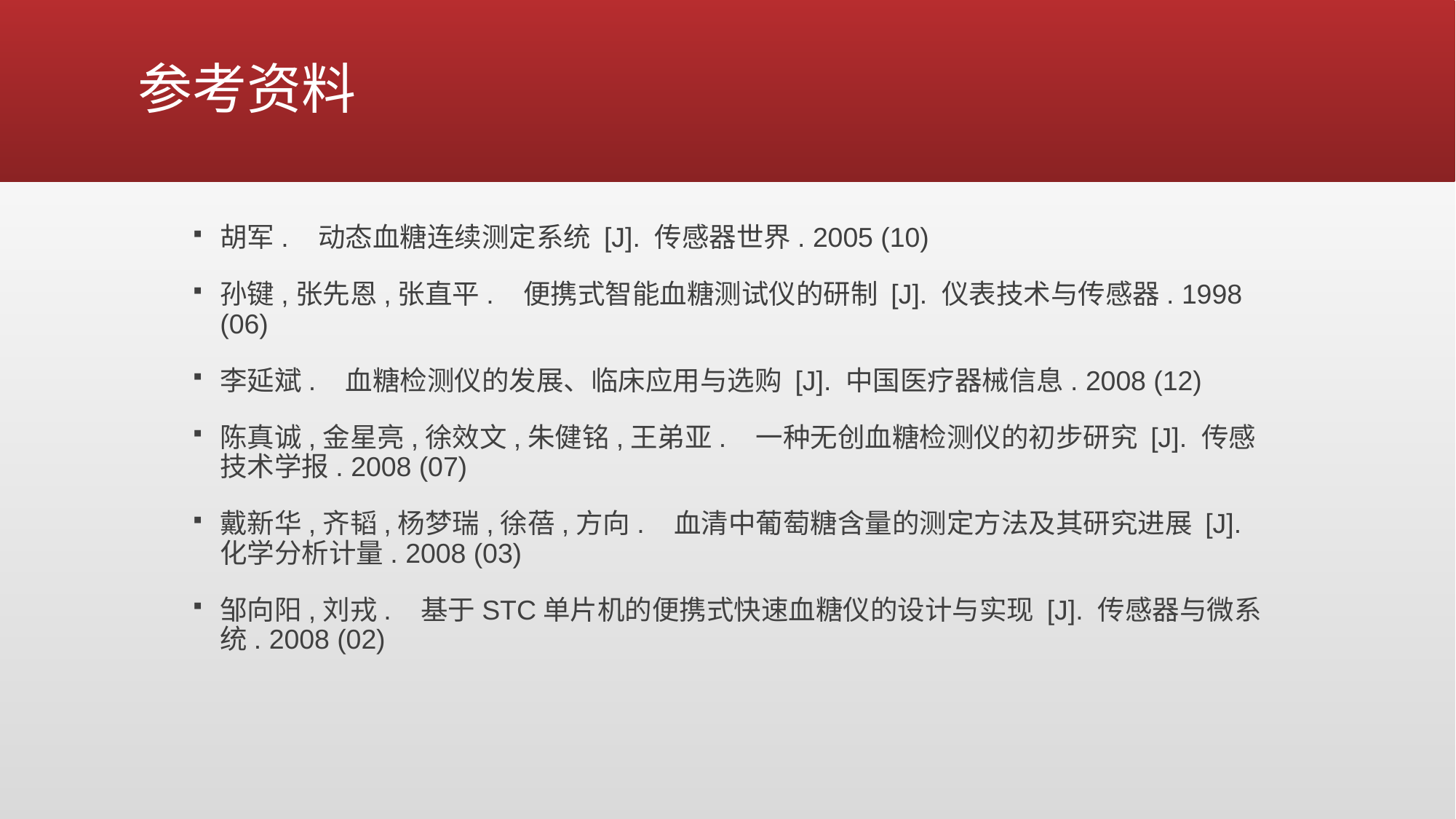

# 参考资料
胡军.   动态血糖连续测定系统 [J]. 传感器世界. 2005 (10)
孙键,张先恩,张直平.   便携式智能血糖测试仪的研制 [J]. 仪表技术与传感器. 1998 (06)
李延斌.   血糖检测仪的发展、临床应用与选购 [J]. 中国医疗器械信息. 2008 (12)
陈真诚,金星亮,徐效文,朱健铭,王弟亚.   一种无创血糖检测仪的初步研究 [J]. 传感技术学报. 2008 (07)
戴新华,齐韬,杨梦瑞,徐蓓,方向.   血清中葡萄糖含量的测定方法及其研究进展 [J]. 化学分析计量. 2008 (03)
邹向阳,刘戎.   基于STC单片机的便携式快速血糖仪的设计与实现 [J]. 传感器与微系统. 2008 (02)